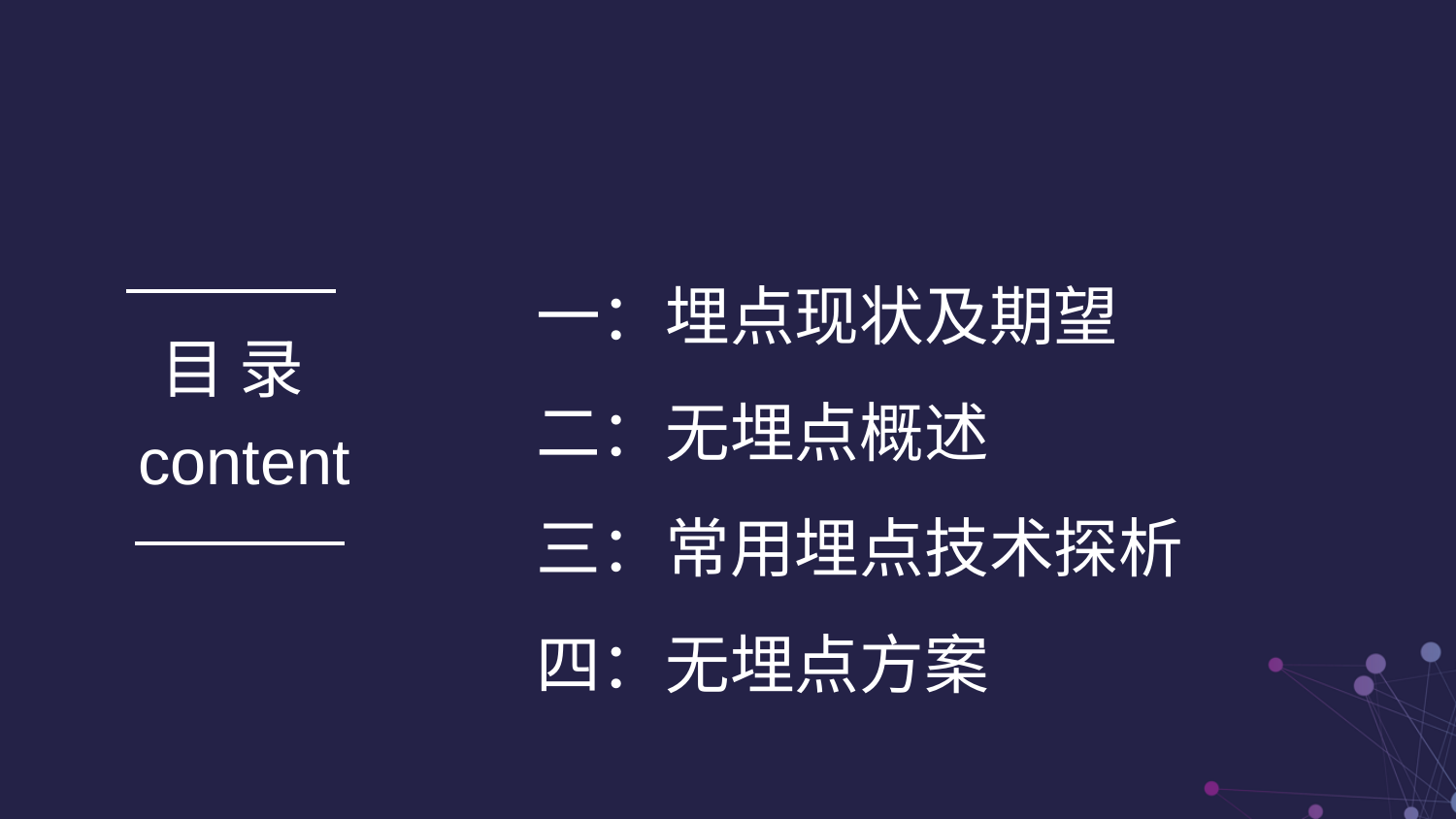

一：埋点现状及期望
二：无埋点概述
三：常用埋点技术探析
四：无埋点方案

目 录
content